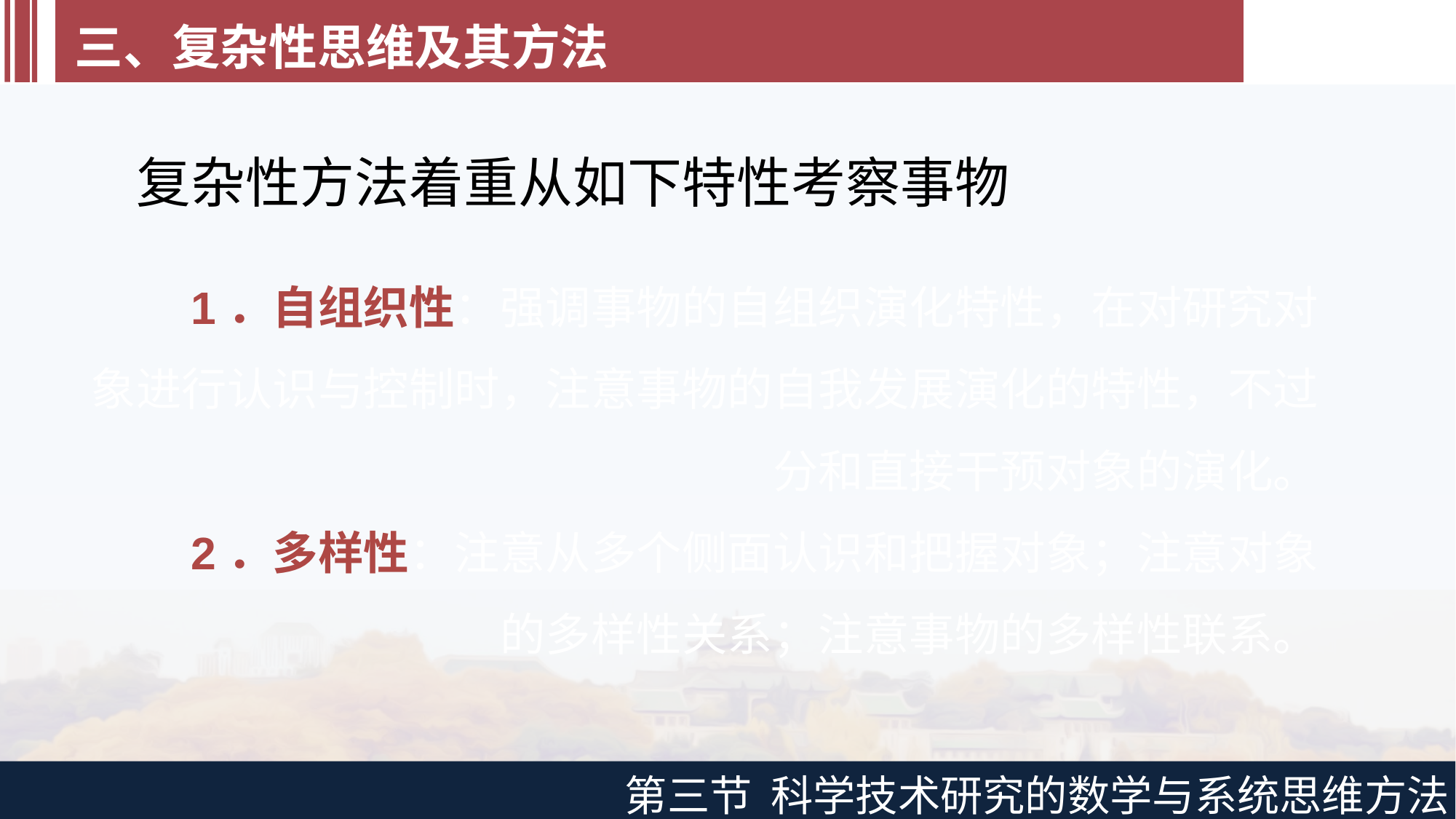

三、复杂性思维及其方法
复杂性方法着重从如下特性考察事物
1．自组织性：强调事物的自组织演化特性，在对研究对象进行认识与控制时，注意事物的自我发展演化的特性，不过分和直接干预对象的演化。
2．多样性：注意从多个侧面认识和把握对象；注意对象的多样性关系；注意事物的多样性联系。
第三节  科学技术研究的数学与系统思维方法